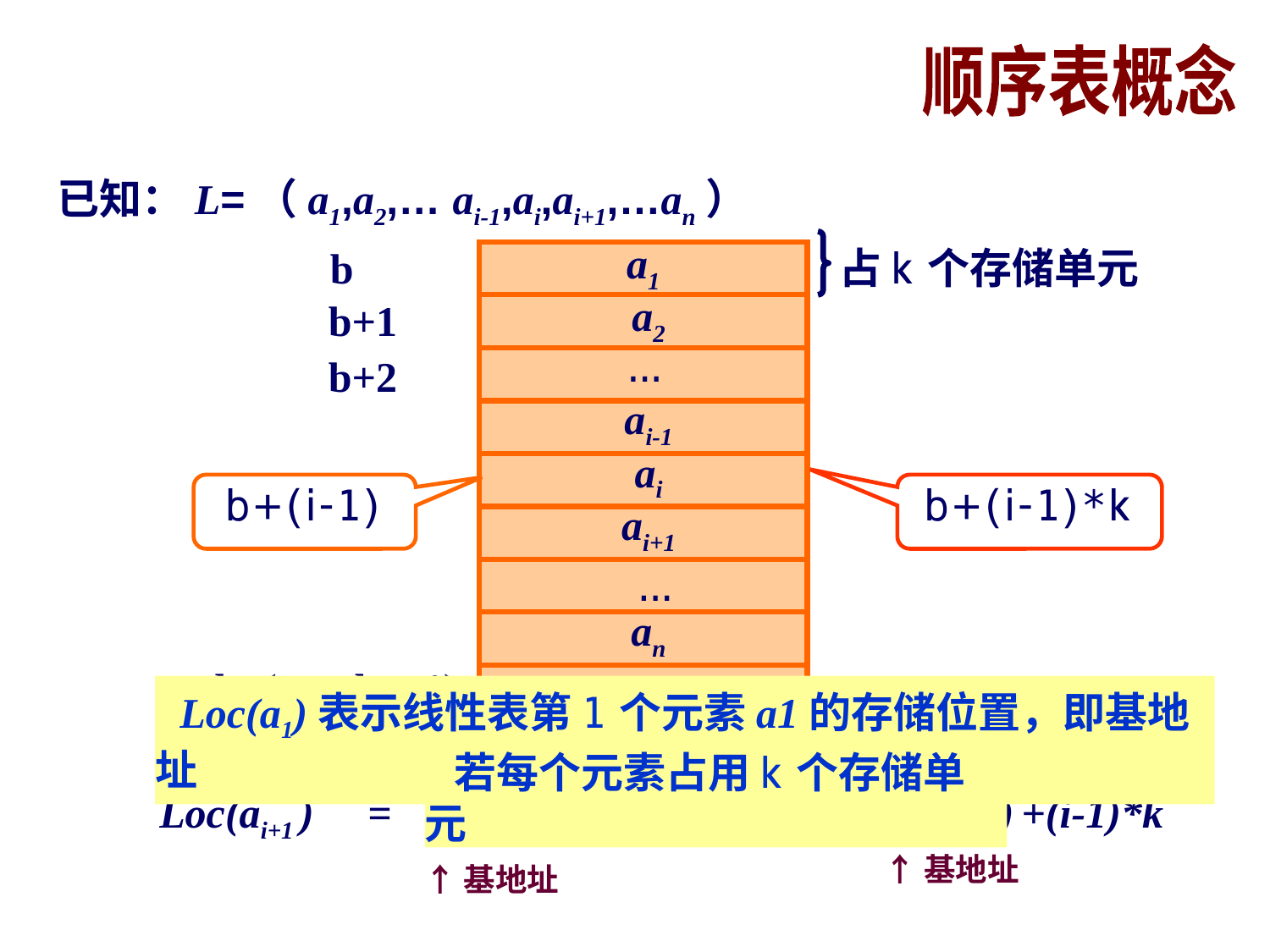

顺序表概念
已知：L=（a1,a2,… ai-1,ai,ai+1,…an）

a1
b

占k个存储单元
a2
b+1

…

b+2
ai-1

ai

b+(i-1)
b+(i-1)*k
ai+1

…
an

b+(maxlen-1)

  Loc(a1)表示线性表第1个元素a1的存储位置，即基地址
存储单元的个数
  若每个元素占用k个存储单元
Loc(ai+1 )
=
Loc(ai )
+k
Loc(ai )    loc(a1 )
=            +(i-1)*k
↑基地址
↑基地址